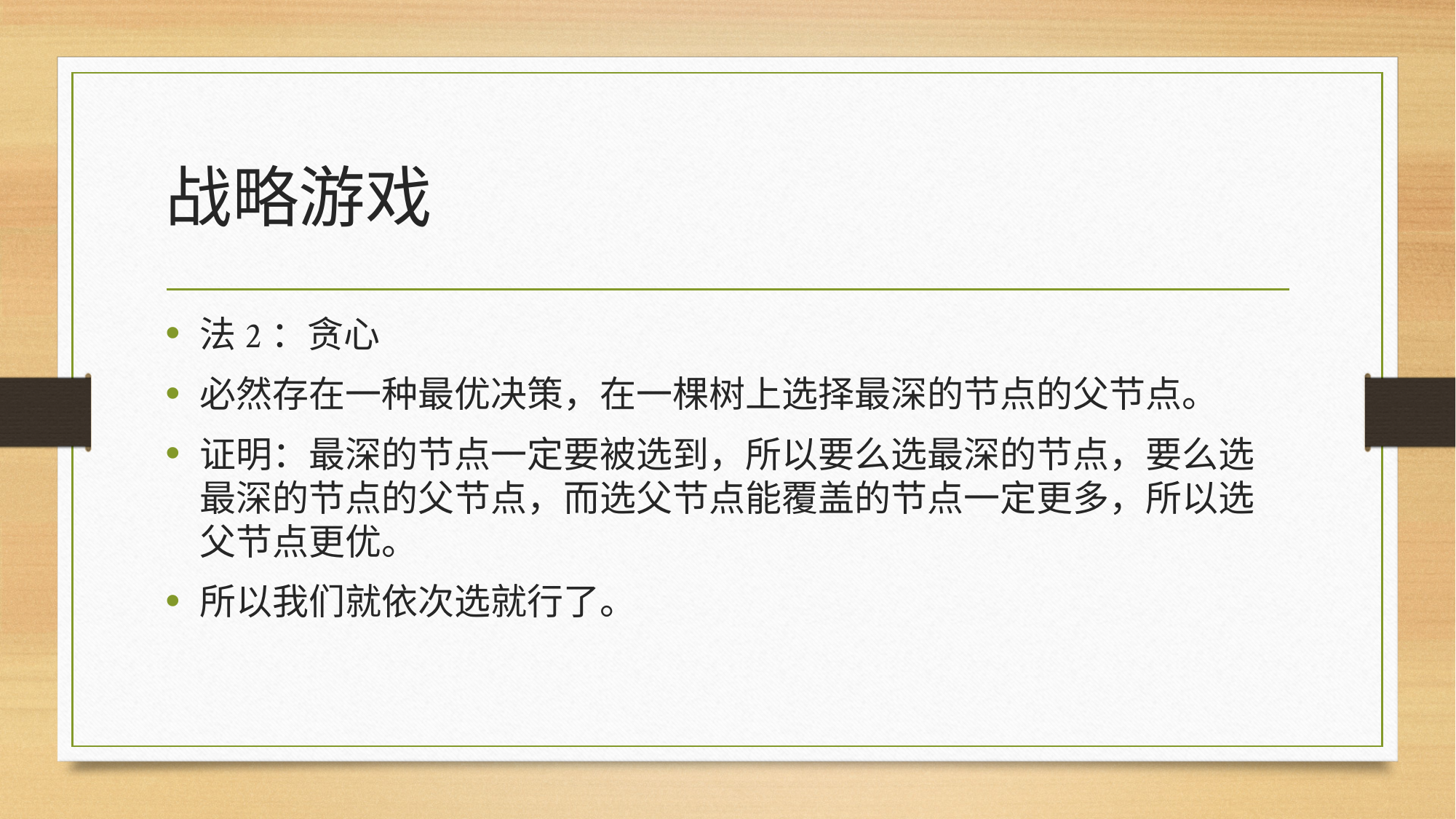

# 战略游戏
法2：贪心
必然存在一种最优决策，在一棵树上选择最深的节点的父节点。
证明：最深的节点一定要被选到，所以要么选最深的节点，要么选最深的节点的父节点，而选父节点能覆盖的节点一定更多，所以选父节点更优。
所以我们就依次选就行了。